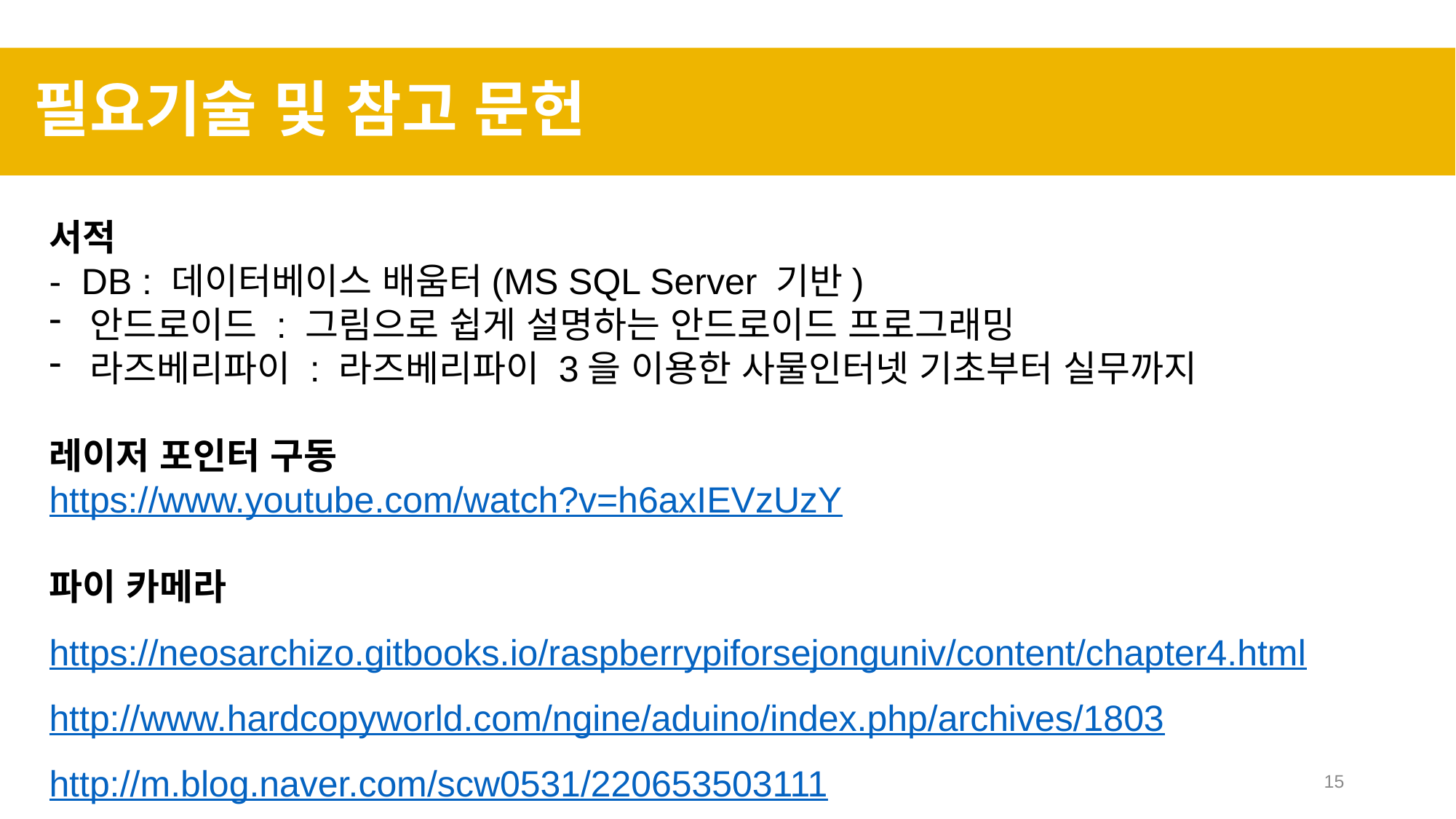

필요기술 및 참고 문헌
서적
-  DB : 데이터베이스 배움터(MS SQL Server 기반)
안드로이드 : 그림으로 쉽게 설명하는 안드로이드 프로그래밍
라즈베리파이 : 라즈베리파이 3을 이용한 사물인터넷 기초부터 실무까지

레이저 포인터 구동
https://www.youtube.com/watch?v=h6axIEVzUzY

파이 카메라
https://neosarchizo.gitbooks.io/raspberrypiforsejonguniv/content/chapter4.html
http://www.hardcopyworld.com/ngine/aduino/index.php/archives/1803
http://m.blog.naver.com/scw0531/220653503111
15